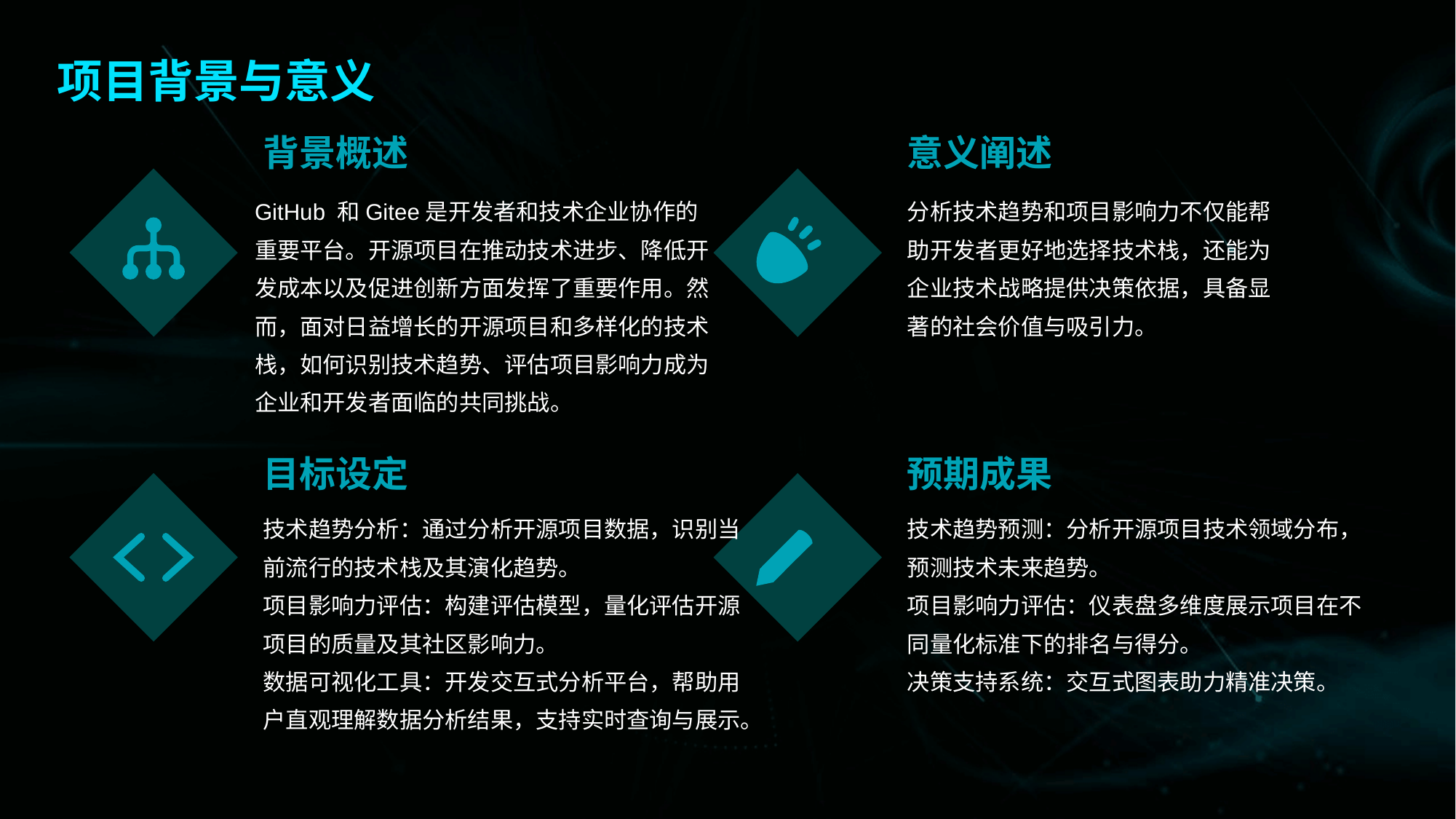

项目背景与意义
背景概述
意义阐述
分析技术趋势和项目影响力不仅能帮助开发者更好地选择技术栈，还能为企业技术战略提供决策依据，具备显著的社会价值与吸引力。
GitHub 和Gitee是开发者和技术企业协作的重要平台。开源项目在推动技术进步、降低开发成本以及促进创新方面发挥了重要作用。然而，面对日益增长的开源项目和多样化的技术栈，如何识别技术趋势、评估项目影响力成为企业和开发者面临的共同挑战。

目标设定
预期成果

技术趋势分析：通过分析开源项目数据，识别当前流行的技术栈及其演化趋势。
项目影响力评估：构建评估模型，量化评估开源项目的质量及其社区影响力。
数据可视化工具：开发交互式分析平台，帮助用户直观理解数据分析结果，支持实时查询与展示。
技术趋势预测：分析开源项目技术领域分布，预测技术未来趋势。
项目影响力评估：仪表盘多维度展示项目在不同量化标准下的排名与得分。
决策支持系统：交互式图表助力精准决策。